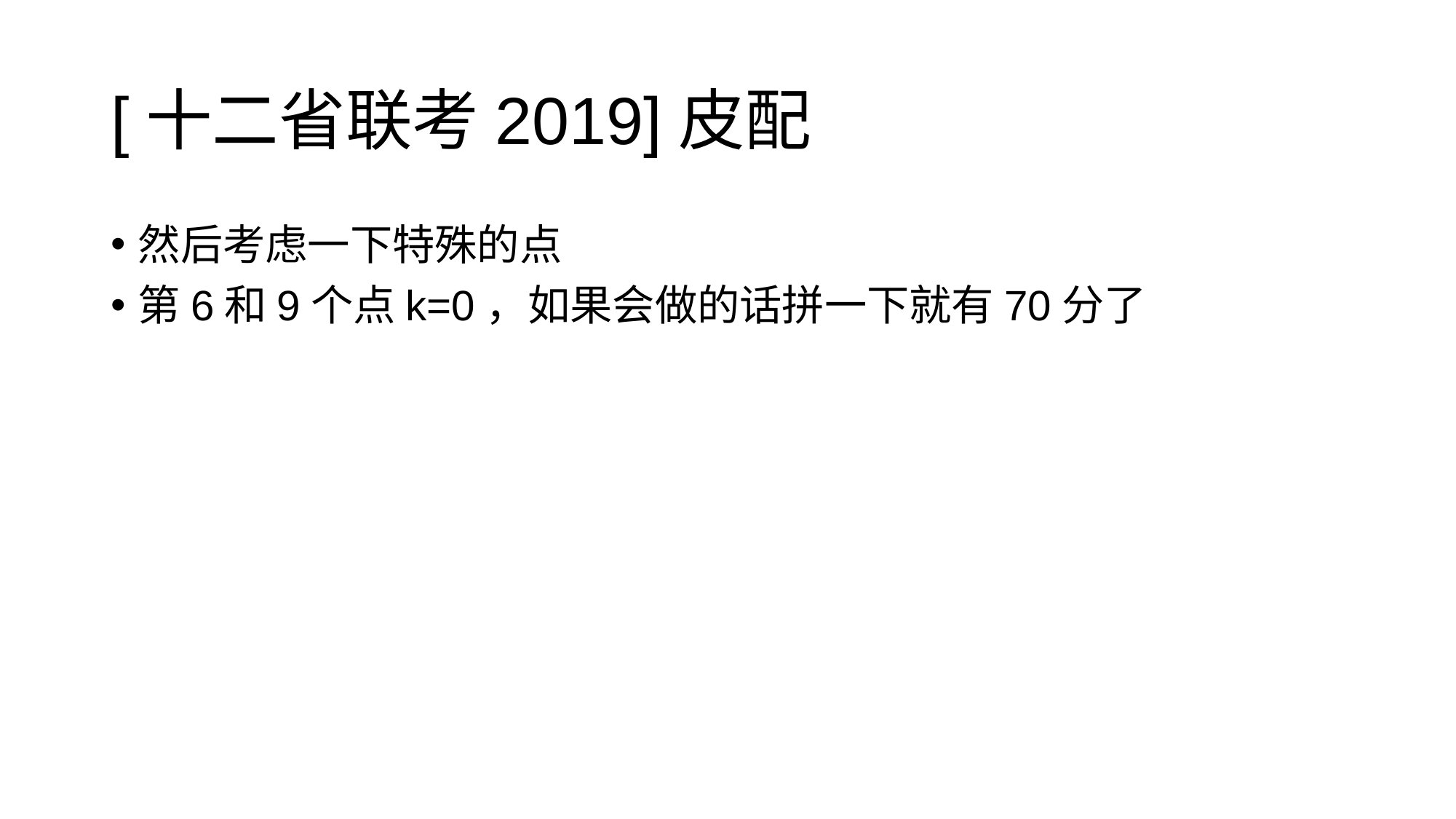

# [十二省联考2019]皮配
然后考虑一下特殊的点
第6和9个点k=0，如果会做的话拼一下就有70分了